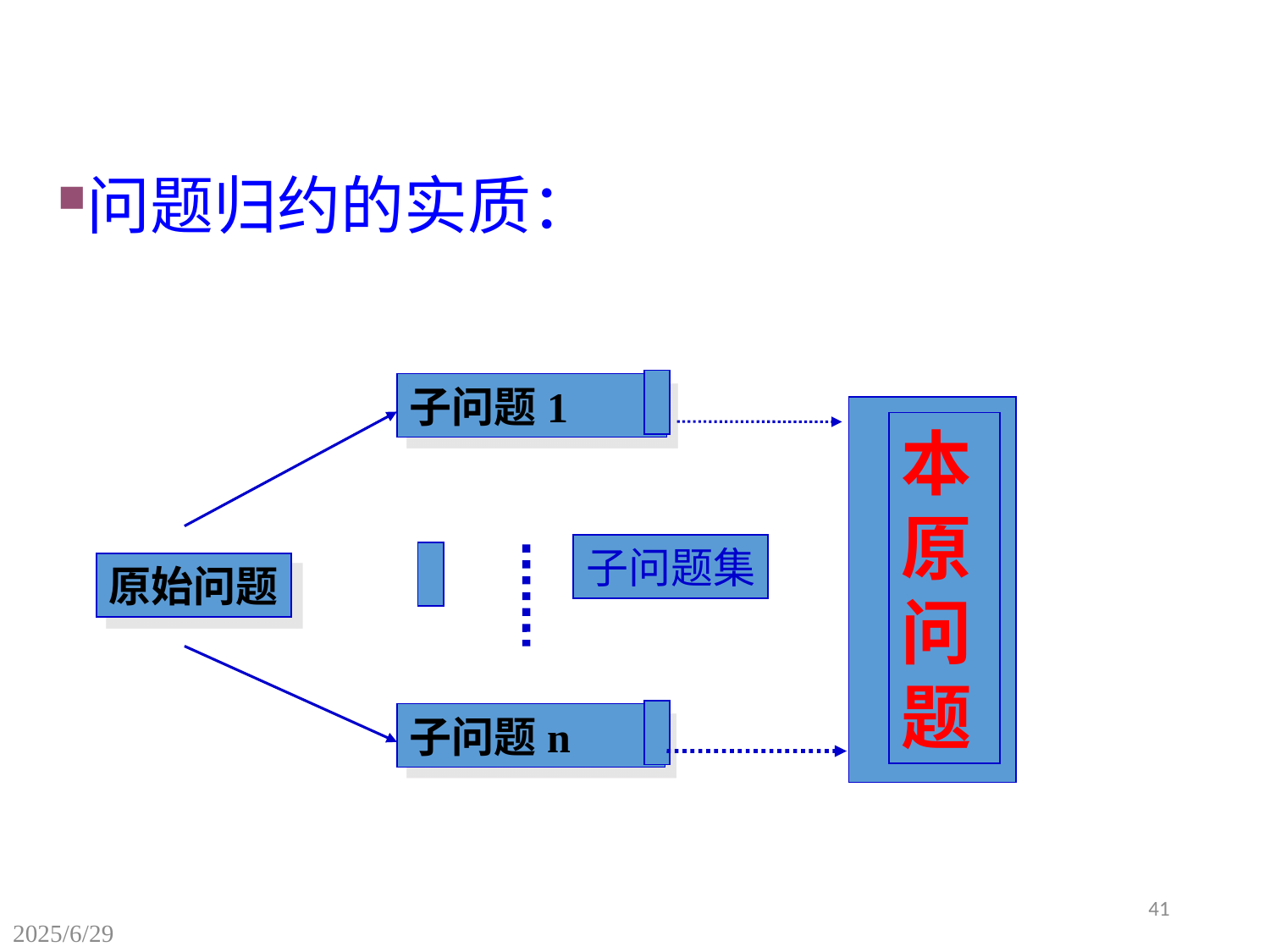

问题归约的实质：

子问题1

本
原
问
题

子问题集

原始问题

子问题n

41
2025/6/29